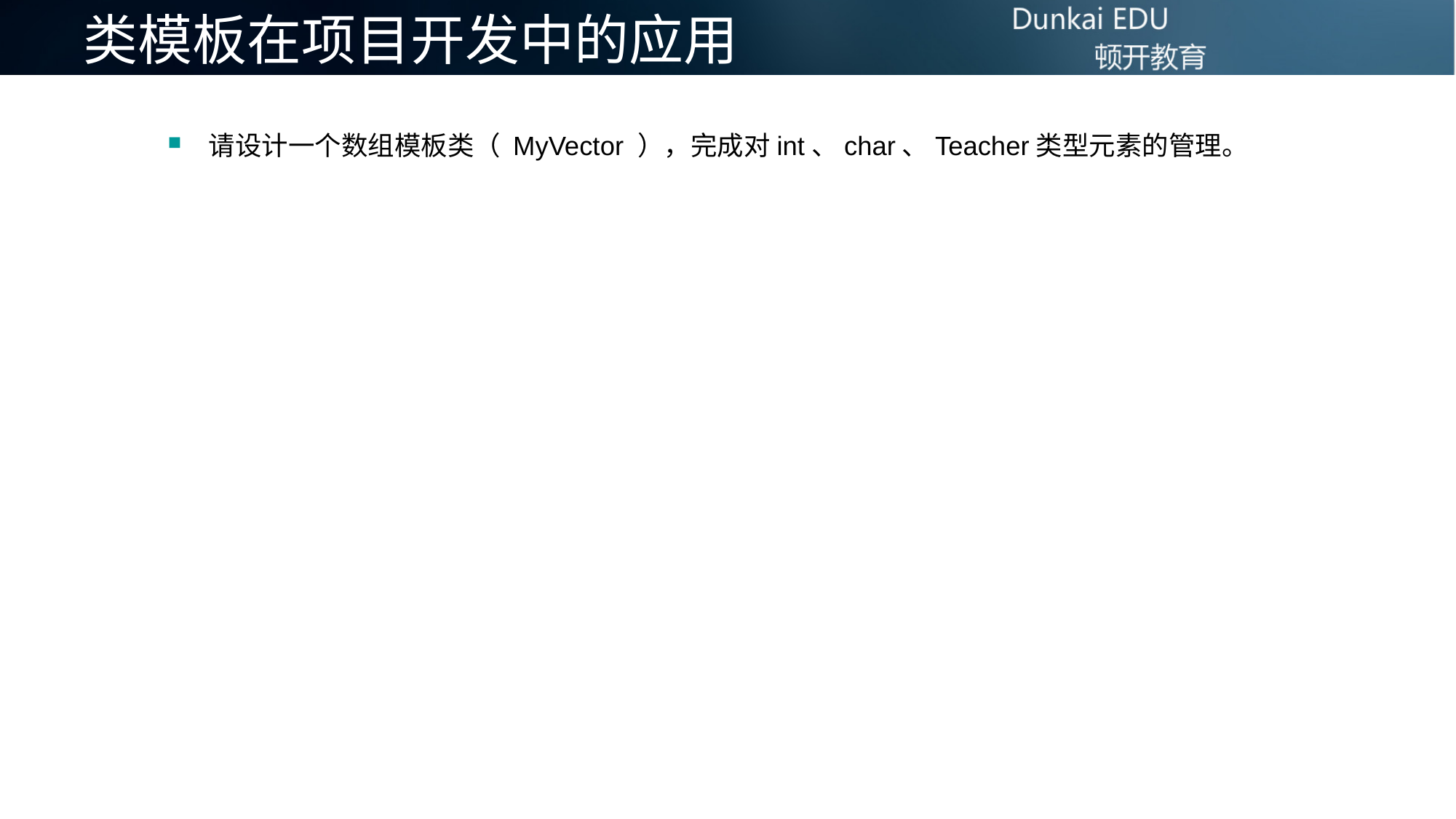

# 类模板在项目开发中的应用
请设计一个数组模板类（ MyVector ），完成对int、char、Teacher类型元素的管理。